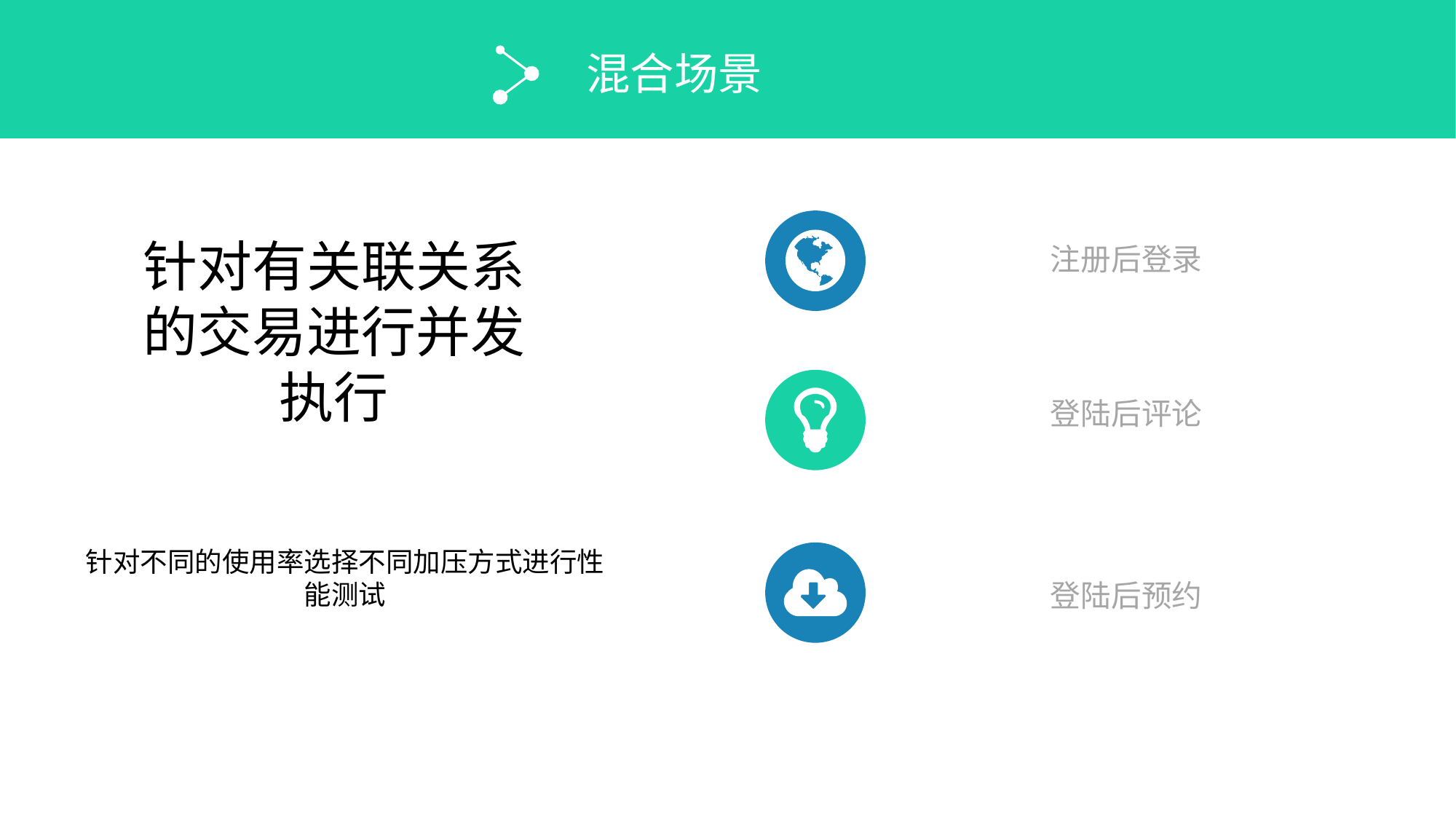

混合场景

针对有关联关系的交易进行并发执行
注册后登录

登陆后评论

针对不同的使用率选择不同加压方式进行性能测试

登陆后预约